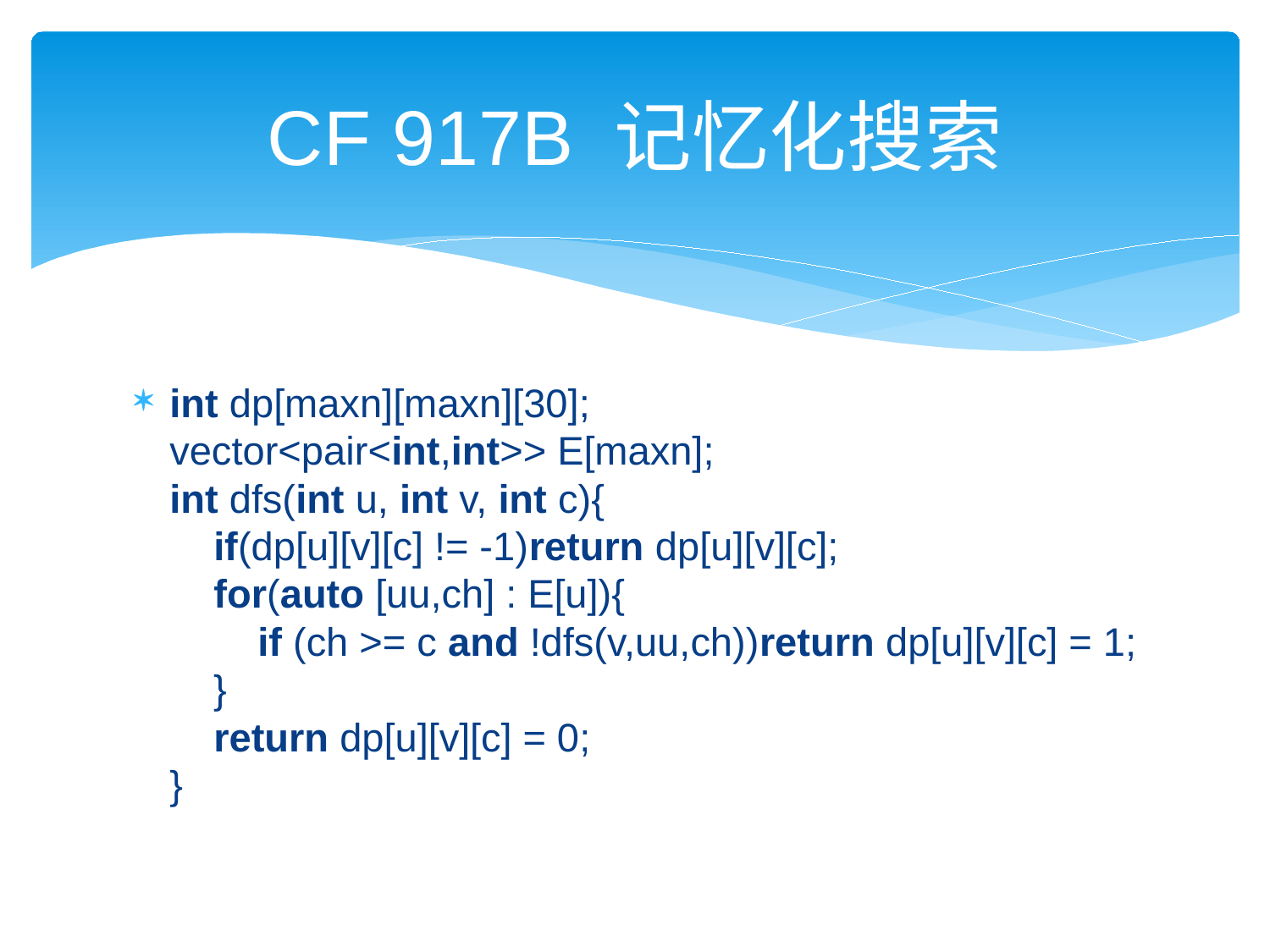

# CF 917B 记忆化搜索
int dp[maxn][maxn][30];
vector<pair<int,int>> E[maxn];
int dfs(int u, int v, int c){
    if(dp[u][v][c] != -1)return dp[u][v][c];
    for(auto [uu,ch] : E[u]){
        if (ch >= c and !dfs(v,uu,ch))return dp[u][v][c] = 1;
    }
    return dp[u][v][c] = 0;
}